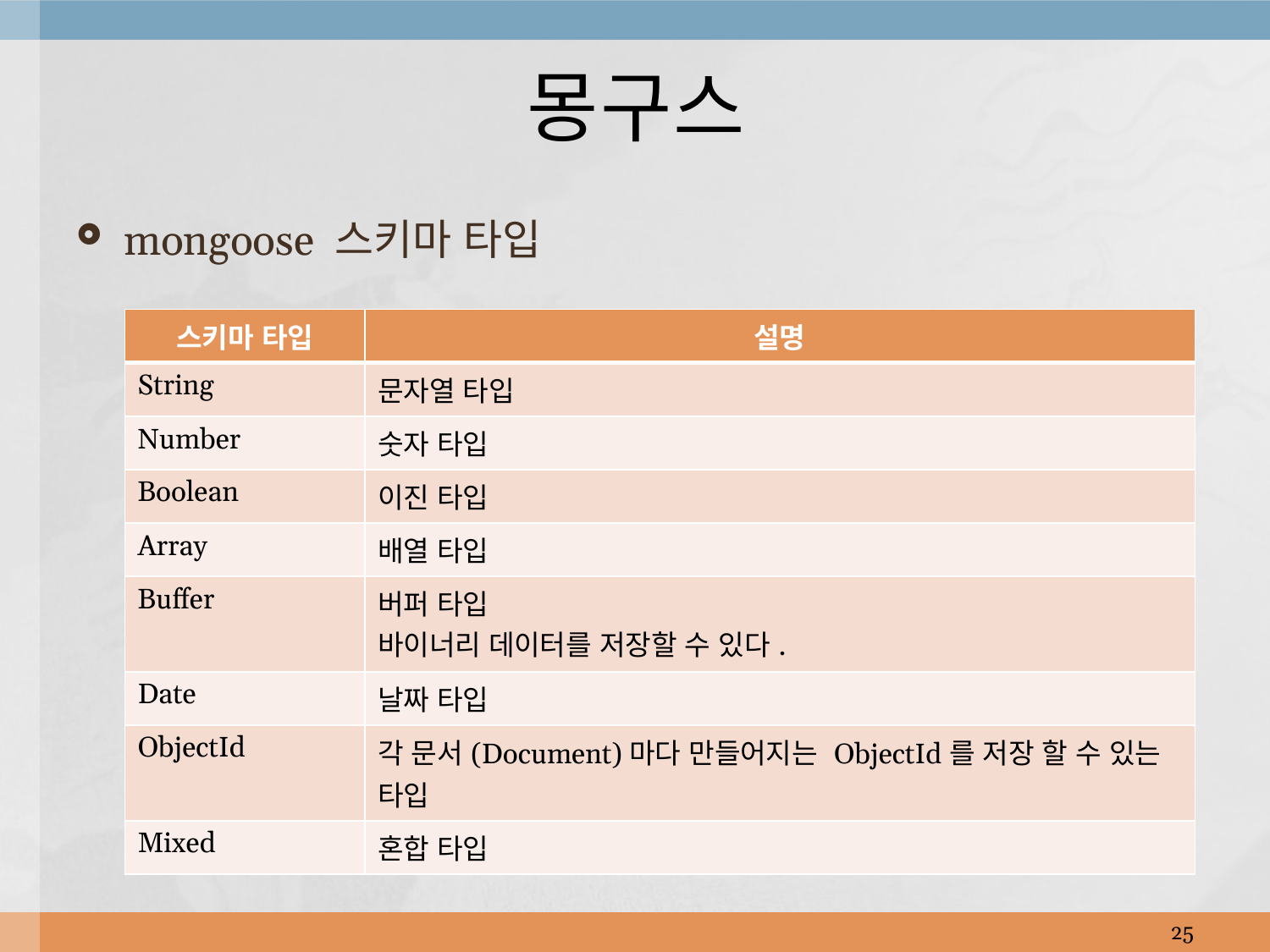

# 몽구스
mongoose 스키마 타입
| 스키마 타입 | 설명 |
| --- | --- |
| String | 문자열 타입 |
| Number | 숫자 타입 |
| Boolean | 이진 타입 |
| Array | 배열 타입 |
| Buffer | 버퍼 타입 바이너리 데이터를 저장할 수 있다. |
| Date | 날짜 타입 |
| ObjectId | 각 문서(Document)마다 만들어지는 ObjectId를 저장 할 수 있는 타입 |
| Mixed | 혼합 타입 |
25